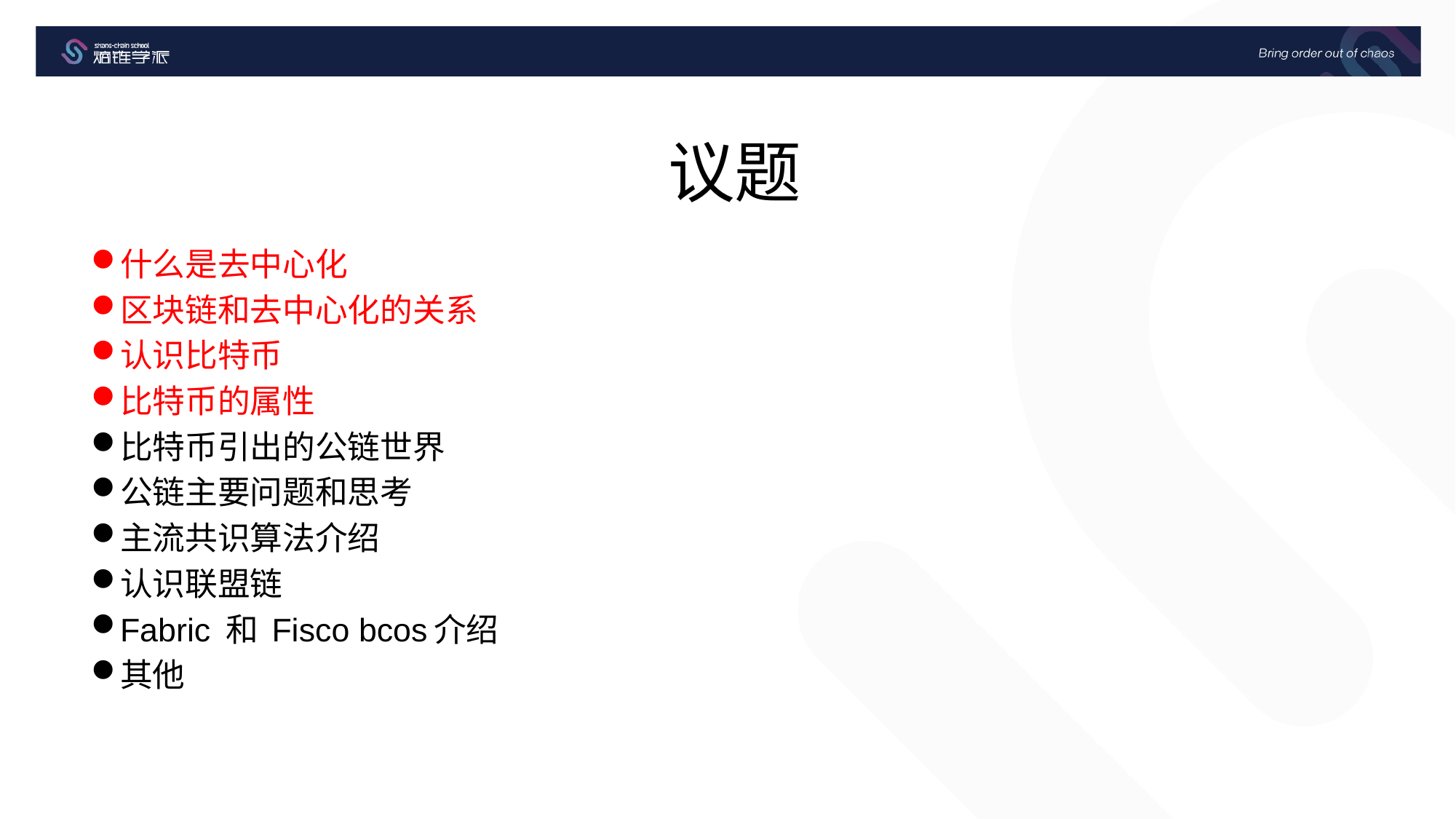

# 议题
什么是去中心化
区块链和去中心化的关系
认识比特币
比特币的属性
比特币引出的公链世界
公链主要问题和思考
主流共识算法介绍
认识联盟链
Fabric 和 Fisco bcos介绍
其他